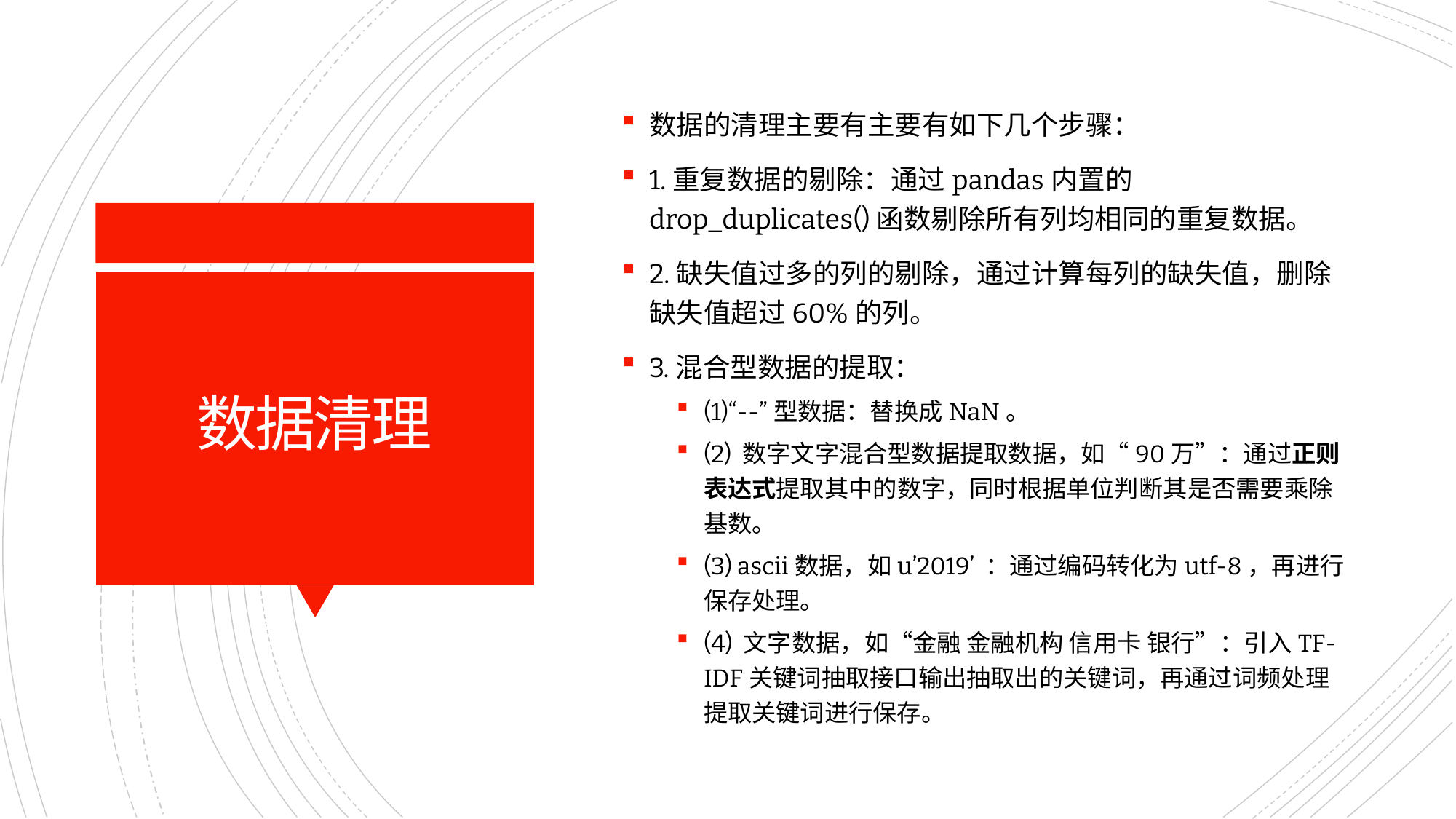

数据的清理主要有主要有如下几个步骤：
1.重复数据的剔除：通过pandas内置的drop_duplicates()函数剔除所有列均相同的重复数据。
2.缺失值过多的列的剔除，通过计算每列的缺失值，删除缺失值超过60%的列。
3.混合型数据的提取：
(1)“--”型数据：替换成NaN。
(2) 数字文字混合型数据提取数据，如“90万”：通过正则表达式提取其中的数字，同时根据单位判断其是否需要乘除基数。
(3) ascii数据，如u’2019’ ：通过编码转化为utf-8，再进行保存处理。
(4) 文字数据，如“金融 金融机构 信用卡 银行”：引入TF-IDF关键词抽取接口输出抽取出的关键词，再通过词频处理提取关键词进行保存。

# 数据清理